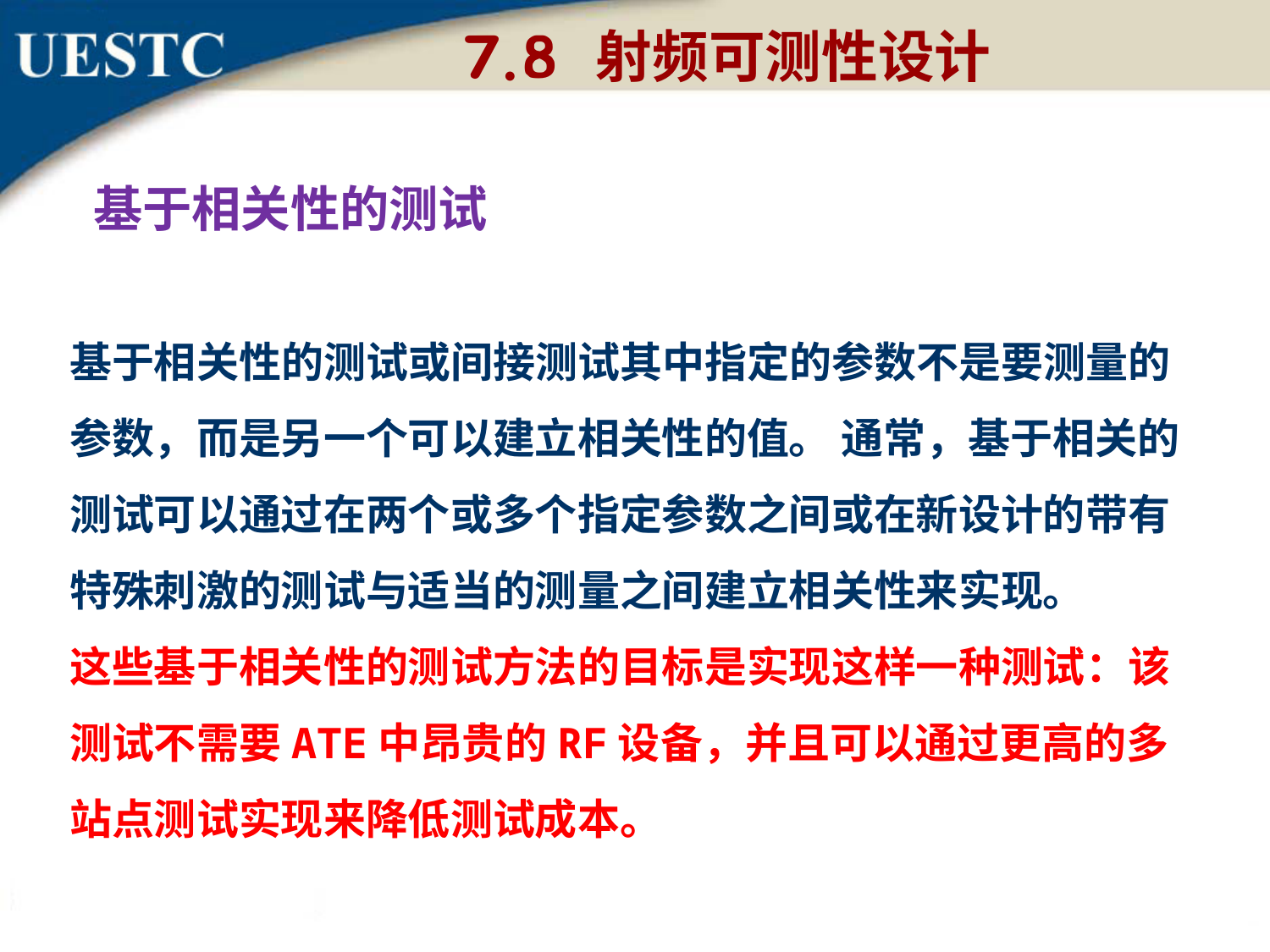

7.8 射频可测性设计
基于相关性的测试
基于相关性的测试或间接测试其中指定的参数不是要测量的参数，而是另一个可以建立相关性的值。 通常，基于相关的测试可以通过在两个或多个指定参数之间或在新设计的带有特殊刺激的测试与适当的测量之间建立相关性来实现。
这些基于相关性的测试方法的目标是实现这样一种测试：该测试不需要ATE中昂贵的RF设备，并且可以通过更高的多站点测试实现来降低测试成本。